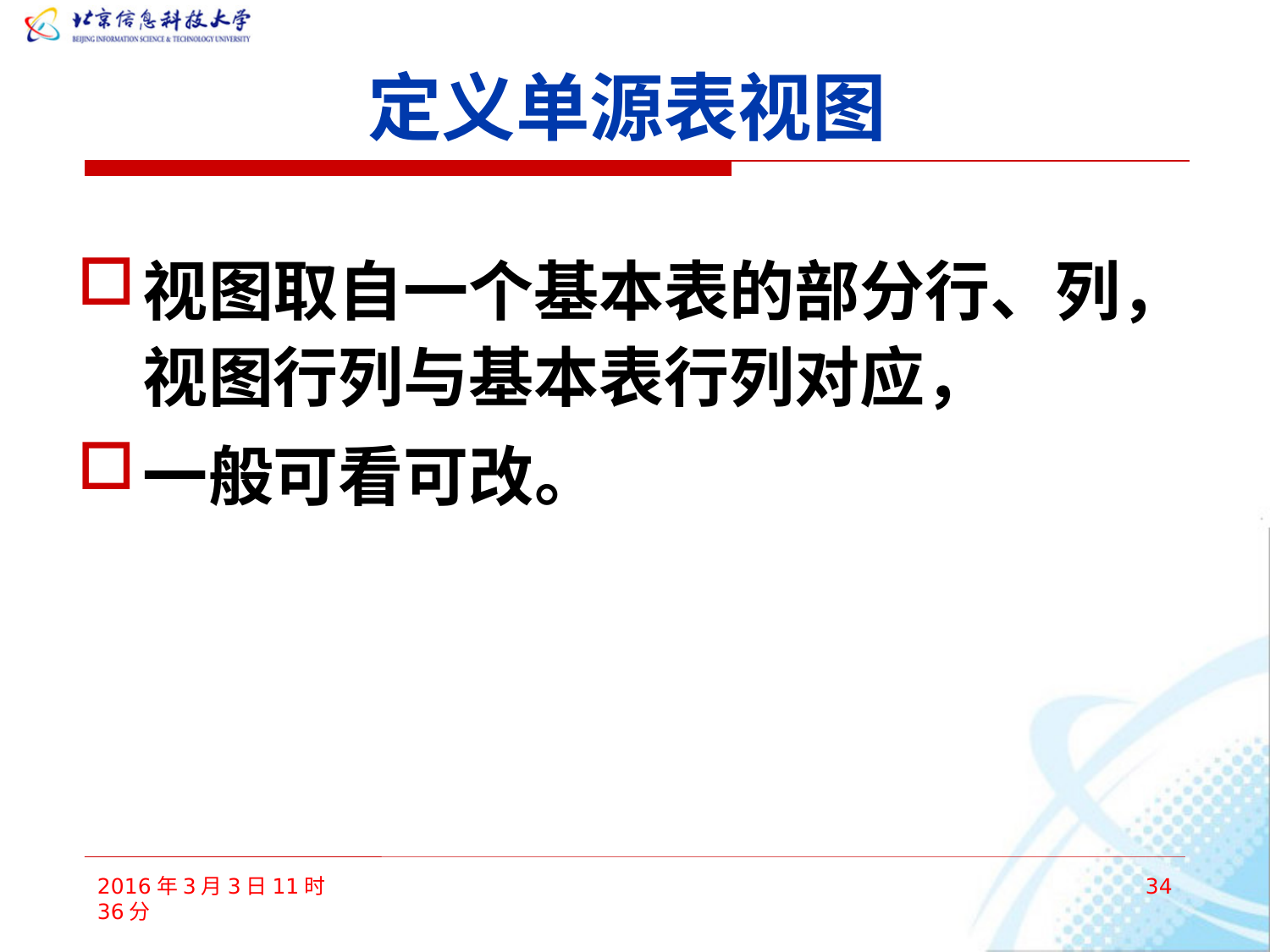

# 定义单源表视图
视图取自一个基本表的部分行、列，视图行列与基本表行列对应，
一般可看可改。
2016年3月3日11时36分
34